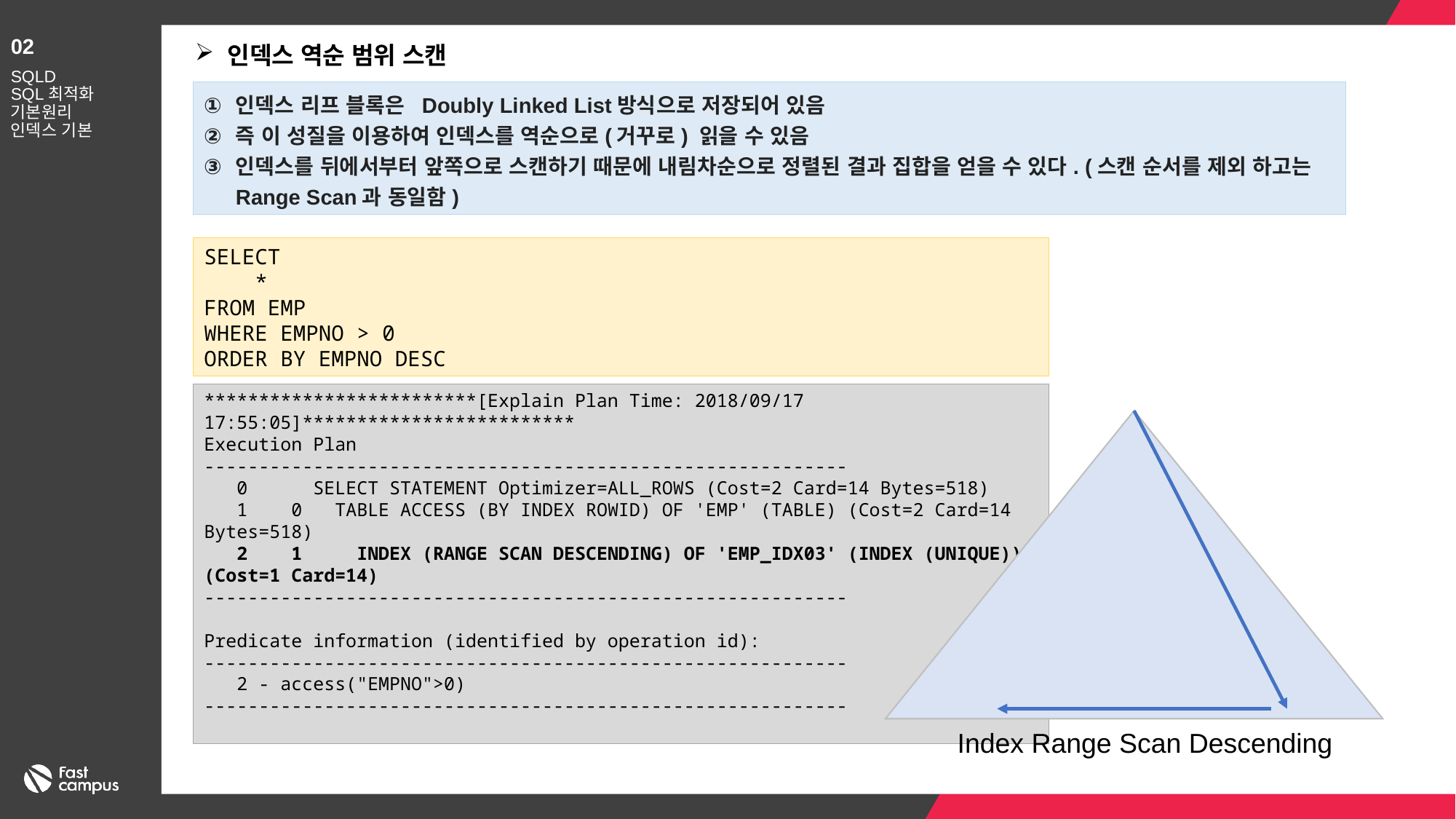

02
인덱스 역순 범위 스캔
SQLD
SQL최적화 기본원리
인덱스 기본
인덱스 리프 블록은  Doubly Linked List방식으로 저장되어 있음
즉 이 성질을 이용하여 인덱스를 역순으로(거꾸로) 읽을 수 있음
인덱스를 뒤에서부터 앞쪽으로 스캔하기 때문에 내림차순으로 정렬된 결과 집합을 얻을 수 있다. (스캔 순서를 제외 하고는 Range Scan과 동일함)
SELECT
    *
FROM EMP
WHERE EMPNO > 0
ORDER BY EMPNO DESC
*************************[Explain Plan Time: 2018/09/17 17:55:05]*************************
Execution Plan
-----------------------------------------------------------
   0      SELECT STATEMENT Optimizer=ALL_ROWS (Cost=2 Card=14 Bytes=518)
   1    0   TABLE ACCESS (BY INDEX ROWID) OF 'EMP' (TABLE) (Cost=2 Card=14 Bytes=518)
   2    1     INDEX (RANGE SCAN DESCENDING) OF 'EMP_IDX03' (INDEX (UNIQUE)) (Cost=1 Card=14)
-----------------------------------------------------------

Predicate information (identified by operation id):
-----------------------------------------------------------
   2 - access("EMPNO">0)
-----------------------------------------------------------

Index Range Scan Descending